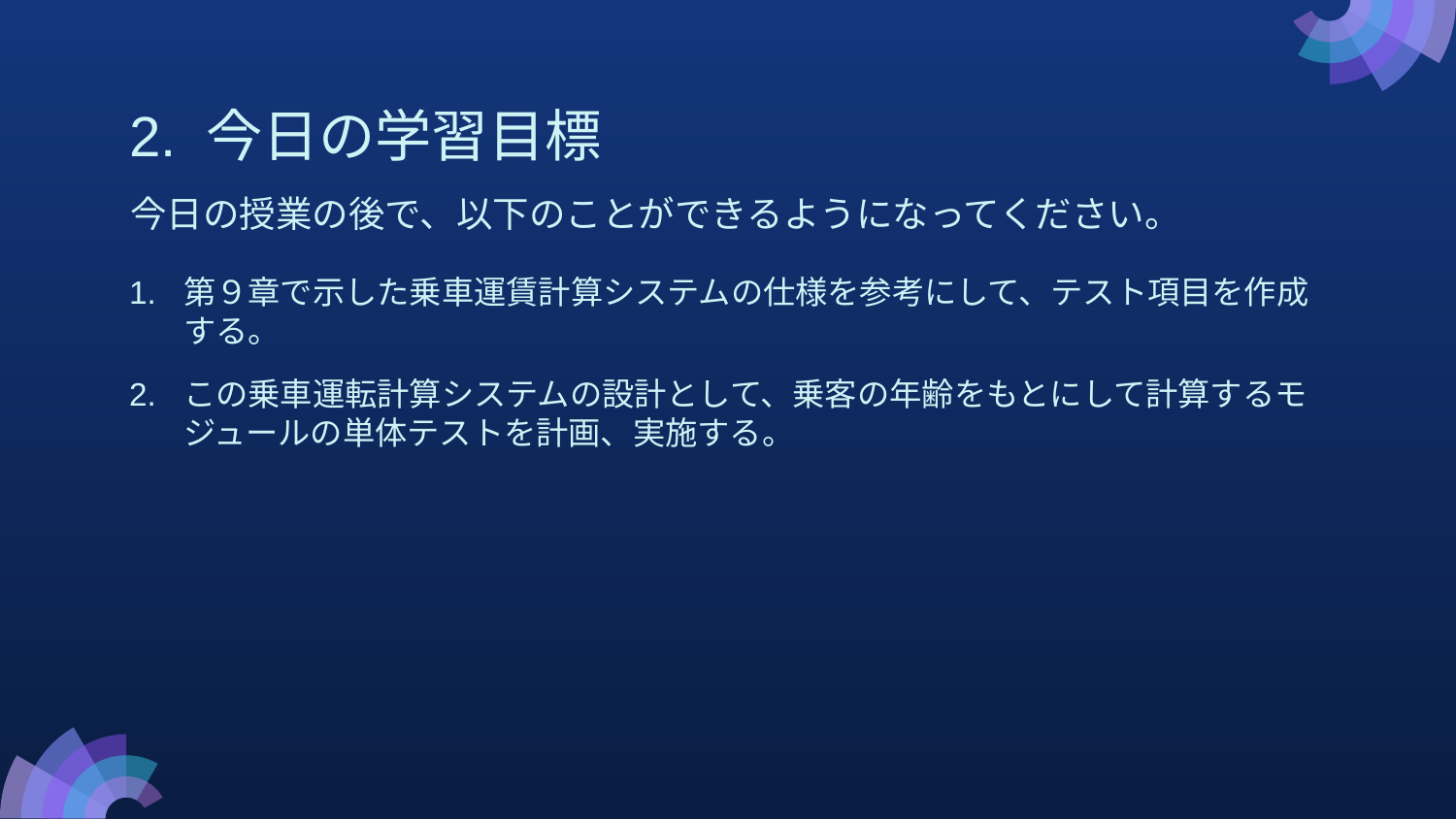

# 2. 今日の学習目標
今日の授業の後で、以下のことができるようになってください。
第９章で示した乗車運賃計算システムの仕様を参考にして、テスト項目を作成する。
この乗車運転計算システムの設計として、乗客の年齢をもとにして計算するモジュールの単体テストを計画、実施する。